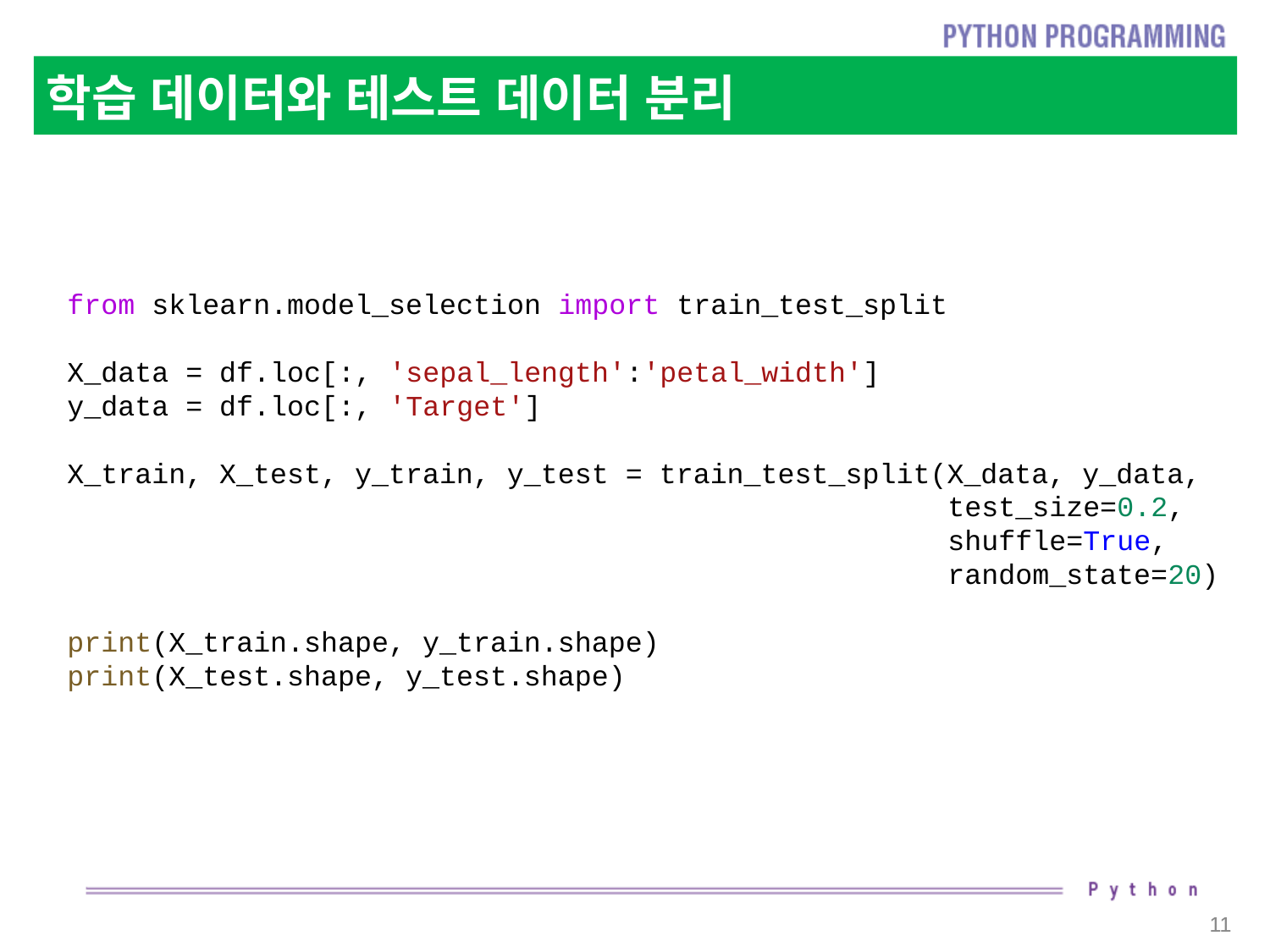

# 학습 데이터와 테스트 데이터 분리

from sklearn.model_selection import train_test_split
X_data = df.loc[:, 'sepal_length':'petal_width']
y_data = df.loc[:, 'Target']
X_train, X_test, y_train, y_test = train_test_split(X_data, y_data,
                                                    test_size=0.2,
                                                    shuffle=True,
                                                    random_state=20)
print(X_train.shape, y_train.shape)
print(X_test.shape, y_test.shape)
11